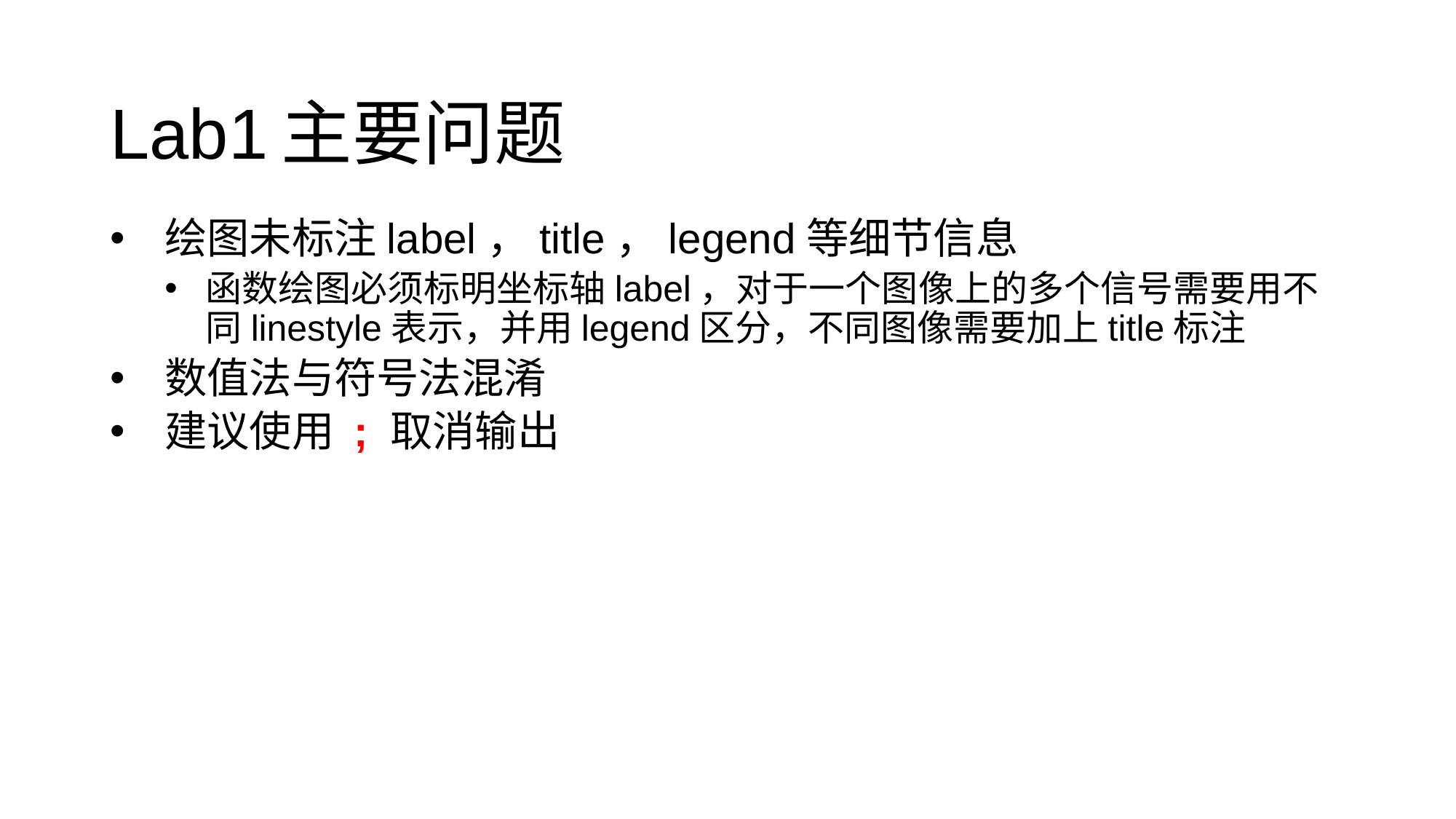

# Lab1主要问题
绘图未标注label，title，legend等细节信息
函数绘图必须标明坐标轴label，对于一个图像上的多个信号需要用不同linestyle表示，并用legend区分，不同图像需要加上title标注
数值法与符号法混淆
建议使用 ; 取消输出